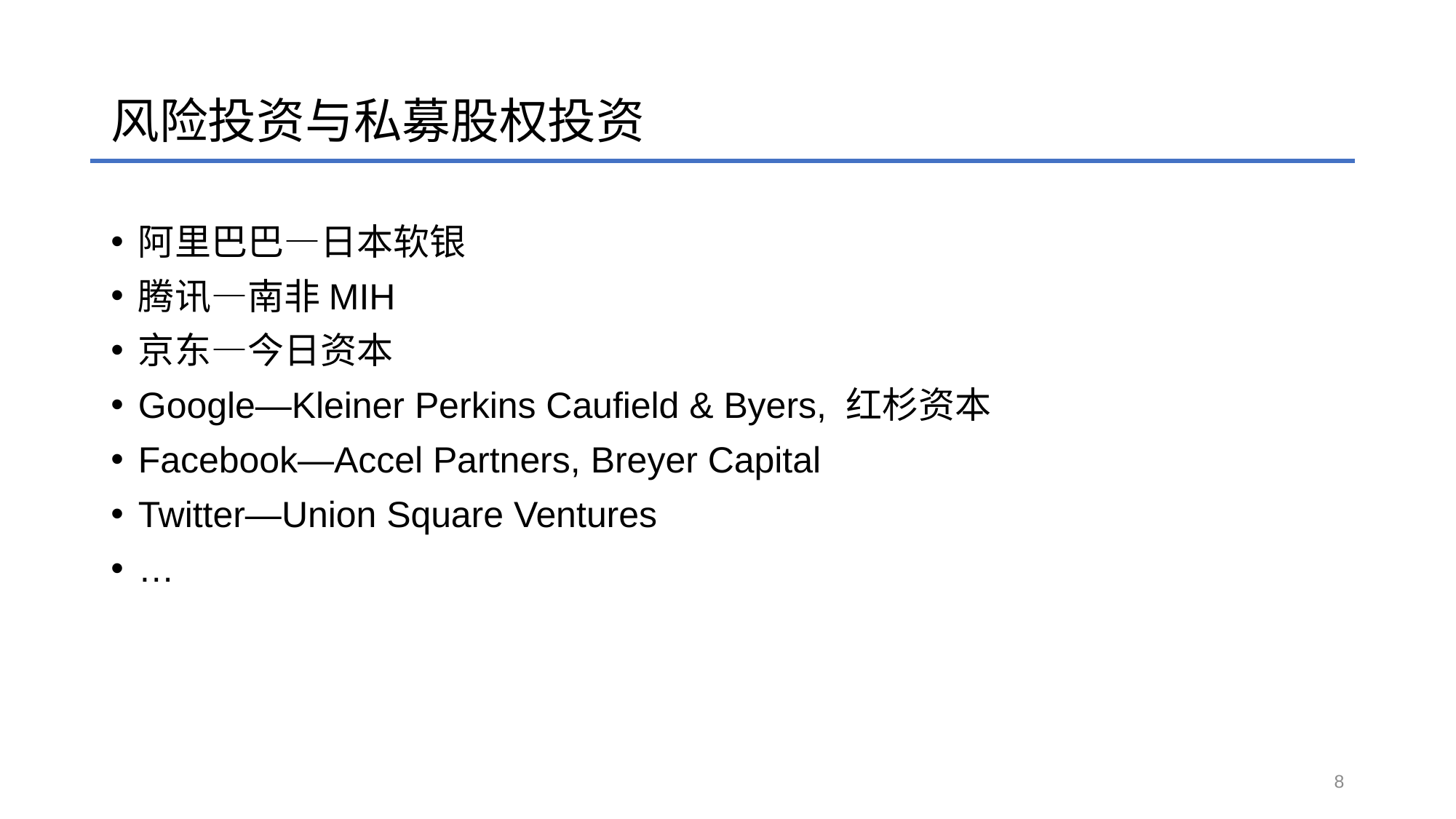

# 风险投资与私募股权投资
阿里巴巴—日本软银
腾讯—南非MIH
京东—今日资本
Google—Kleiner Perkins Caufield & Byers, 红杉资本
Facebook—Accel Partners, Breyer Capital
Twitter—Union Square Ventures
…

8